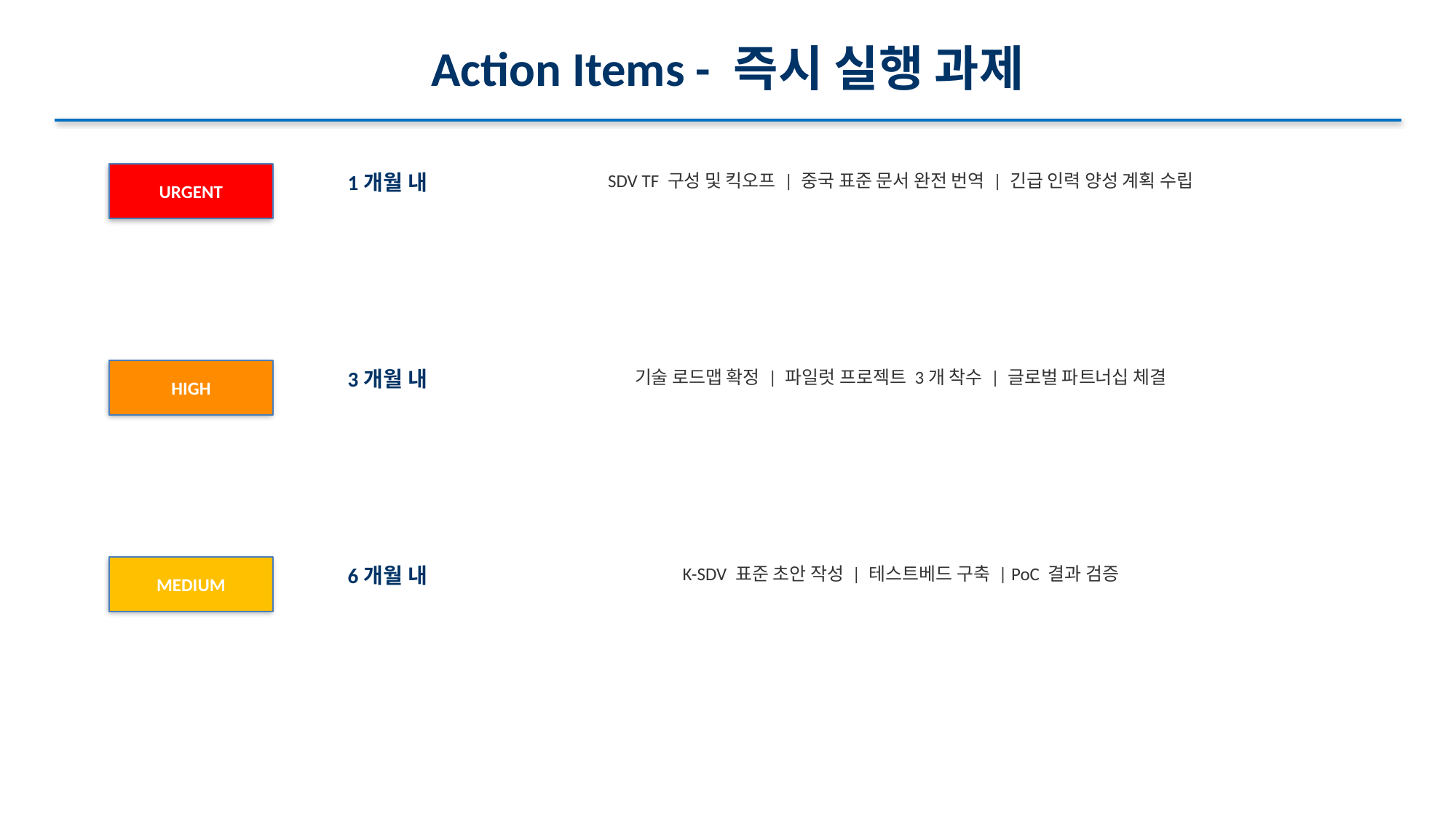

Action Items - 즉시 실행 과제
#
URGENT
1개월 내
SDV TF 구성 및 킥오프 | 중국 표준 문서 완전 번역 | 긴급 인력 양성 계획 수립
HIGH
3개월 내
기술 로드맵 확정 | 파일럿 프로젝트 3개 착수 | 글로벌 파트너십 체결
MEDIUM
6개월 내
K-SDV 표준 초안 작성 | 테스트베드 구축 | PoC 결과 검증